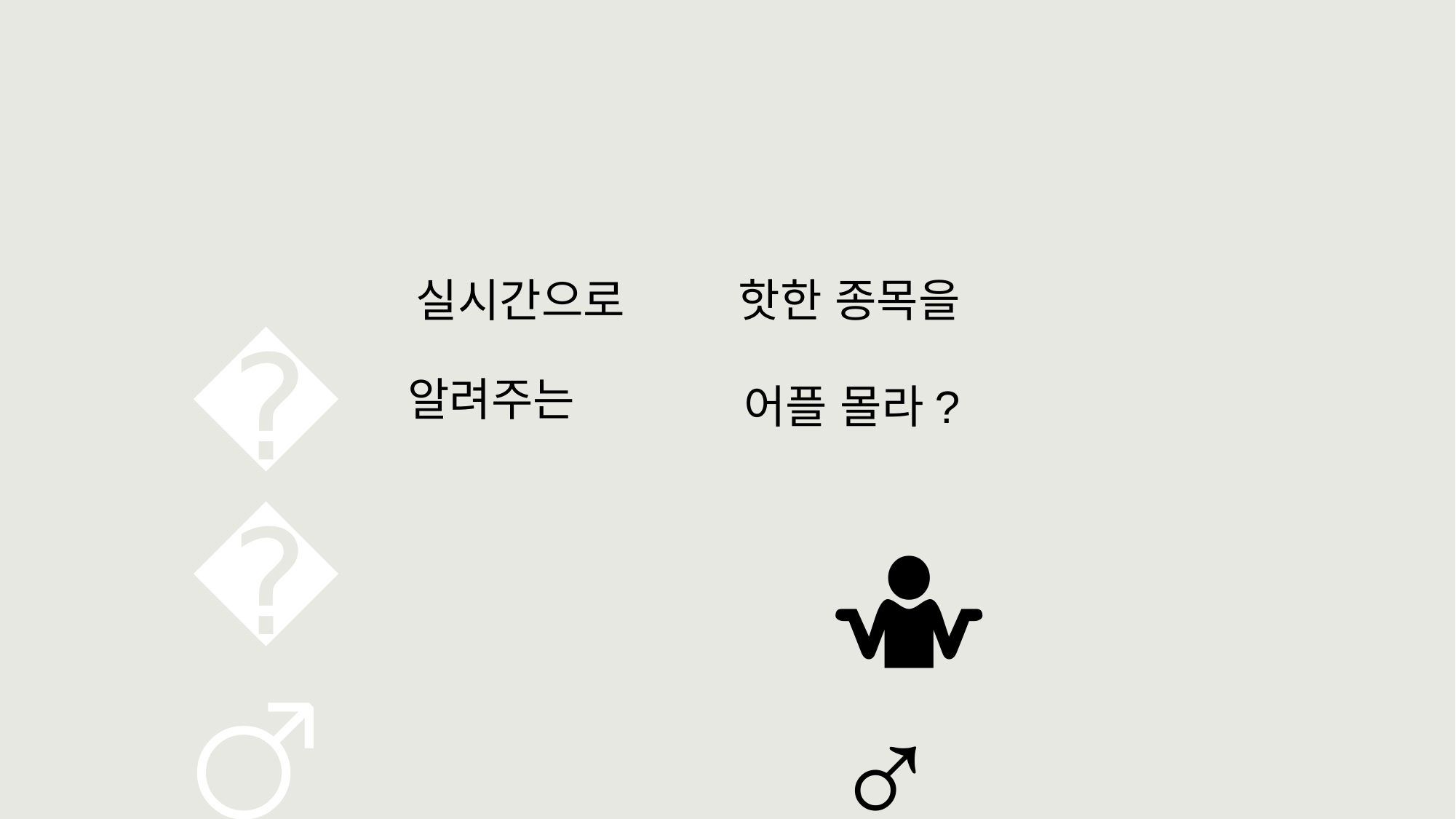

실시간으로
핫한 종목을
🤷‍♂️
알려주는
어플 몰라?
🤷‍♂️